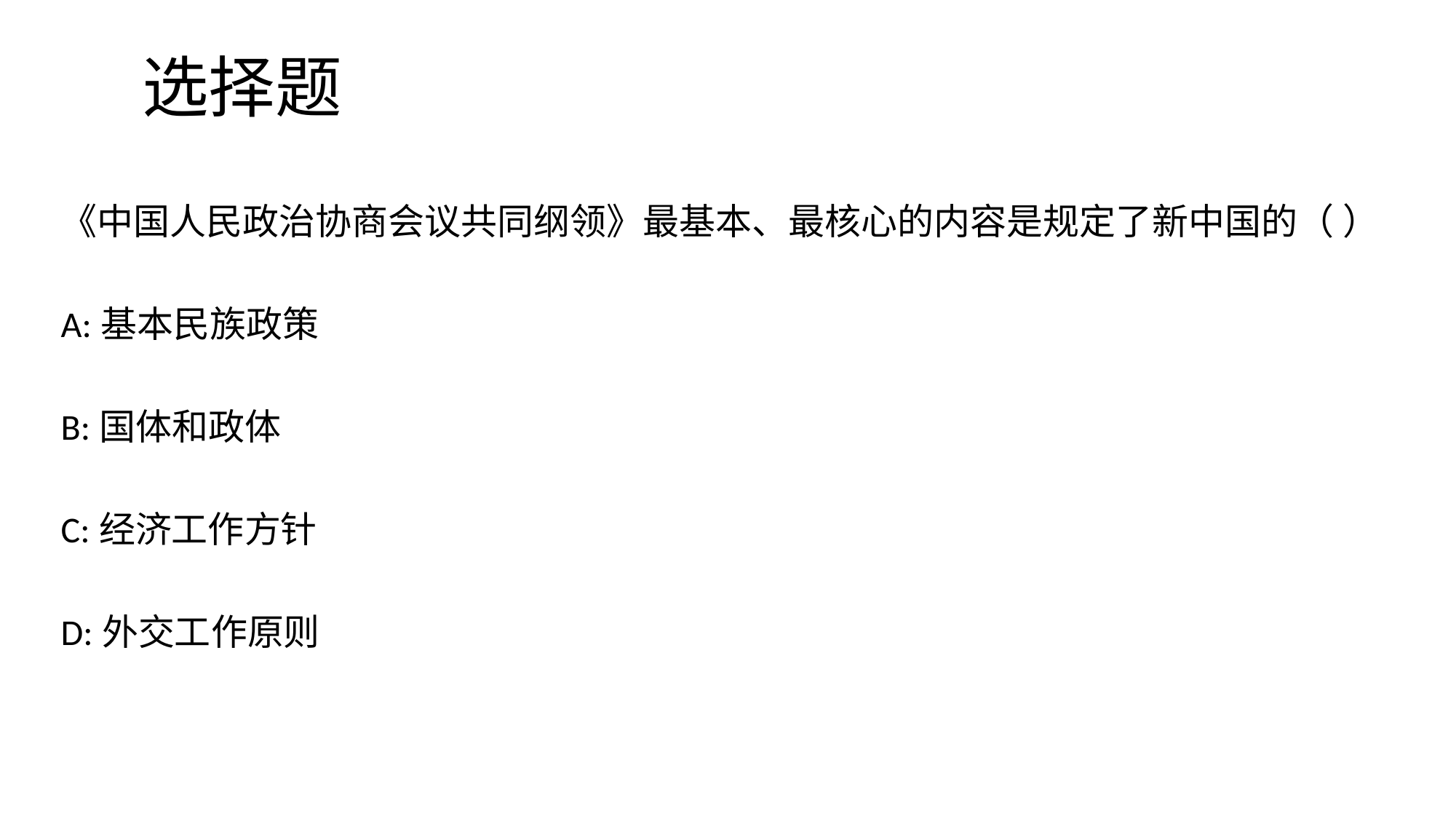

# 选择题
《中国人民政治协商会议共同纲领》最基本、最核心的内容是规定了新中国的（ ）
A:基本民族政策
B:国体和政体
C:经济工作方针
D:外交工作原则